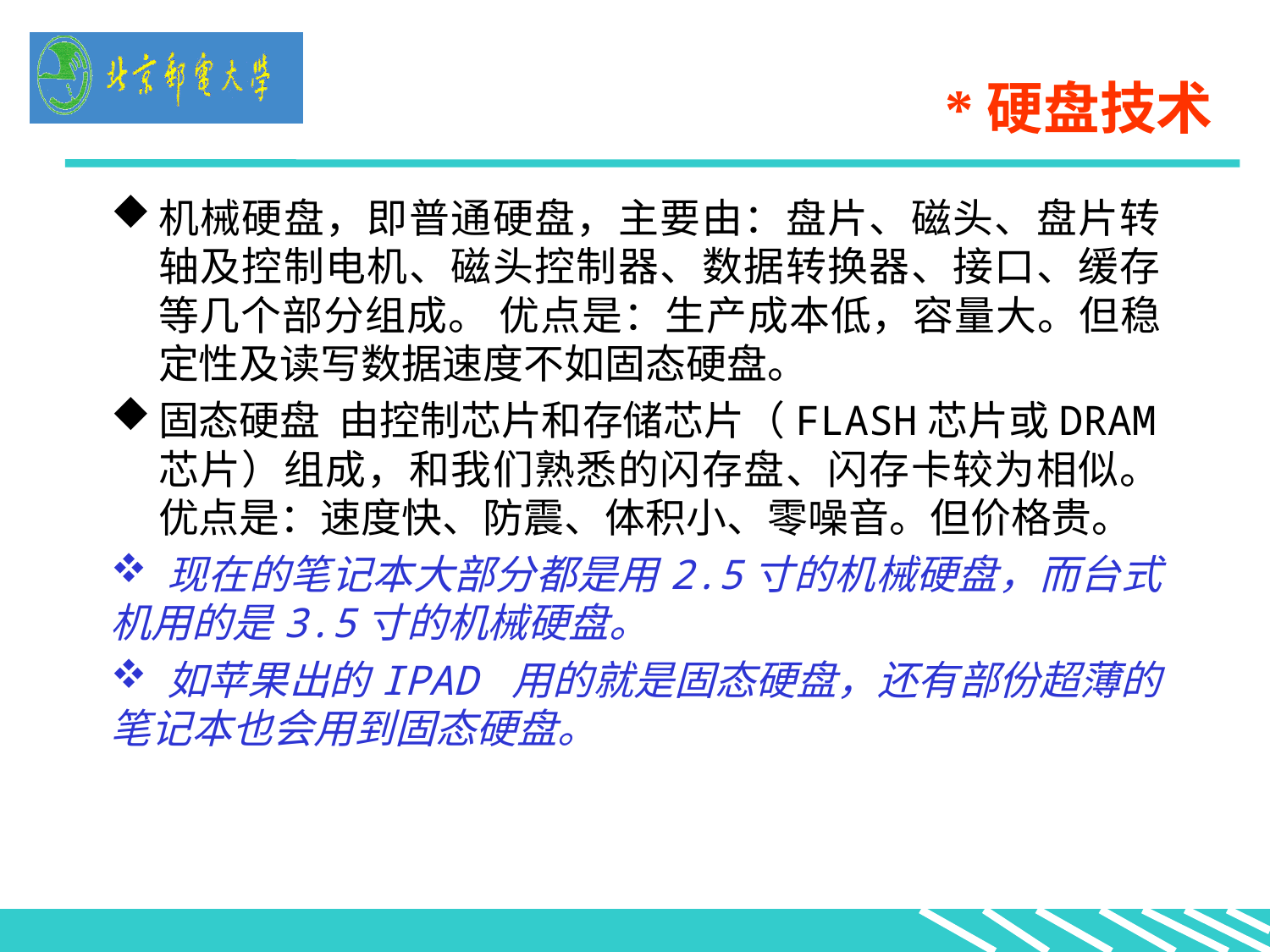

*硬盘技术
机械硬盘，即普通硬盘，主要由：盘片、磁头、盘片转轴及控制电机、磁头控制器、数据转换器、接口、缓存等几个部分组成。 优点是：生产成本低，容量大。但稳定性及读写数据速度不如固态硬盘。
固态硬盘  由控制芯片和存储芯片（FLASH芯片或DRAM芯片）组成，和我们熟悉的闪存盘、闪存卡较为相似。优点是：速度快、防震、体积小、零噪音。但价格贵。
 现在的笔记本大部分都是用2.5寸的机械硬盘，而台式机用的是3.5寸的机械硬盘。
 如苹果出的IPAD 用的就是固态硬盘，还有部份超薄的笔记本也会用到固态硬盘。